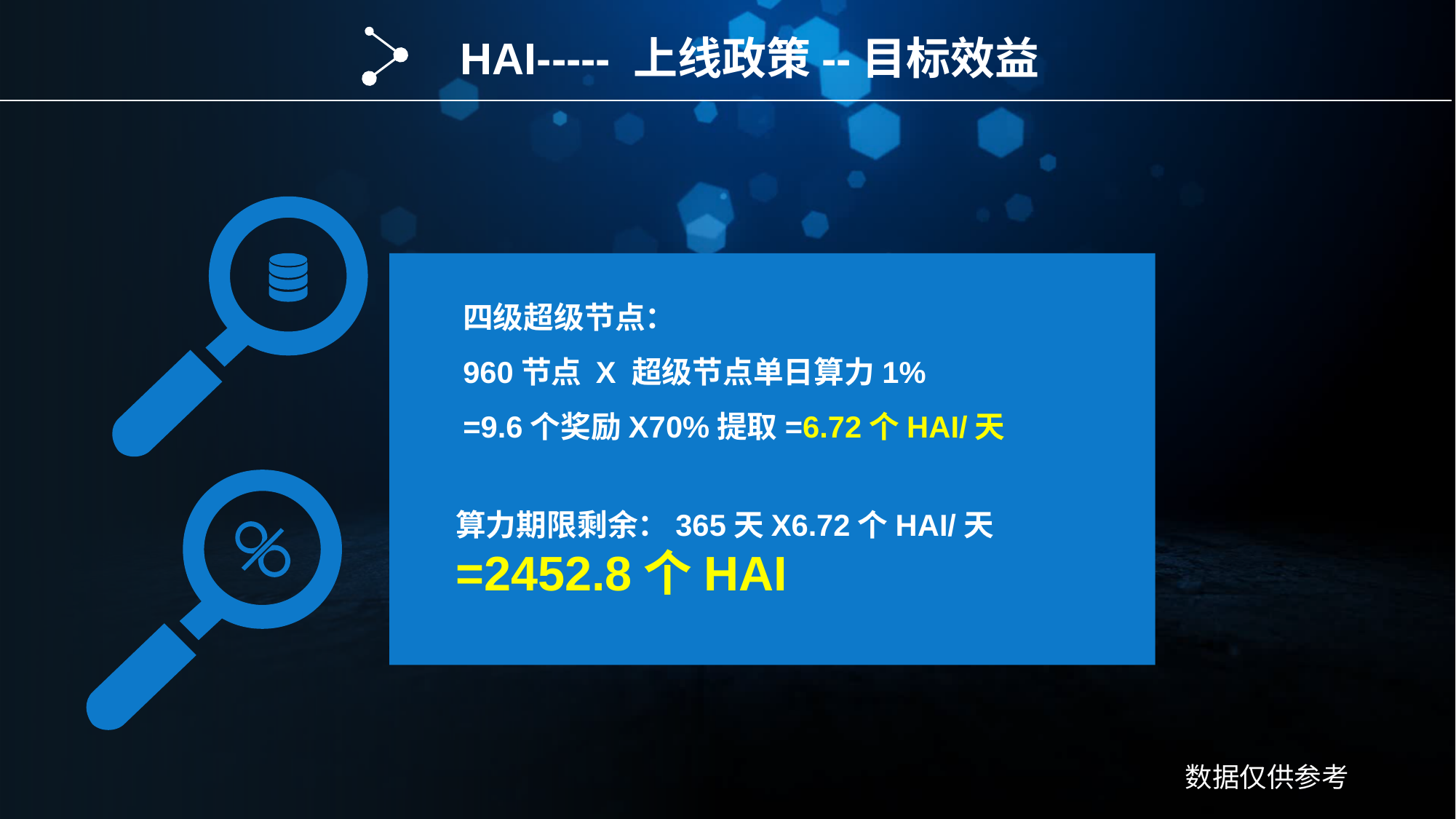

HAI----- 上线政策--目标效益

四级超级节点：
960节点 X 超级节点单日算力1%
=9.6个奖励X70%提取=6.72个HAI/天

算力期限剩余：365天X6.72个HAI/天
=2452.8个HAI

算力期限剩余：365天X6.72个HAI/天
=2452.8个HAI

数据仅供参考